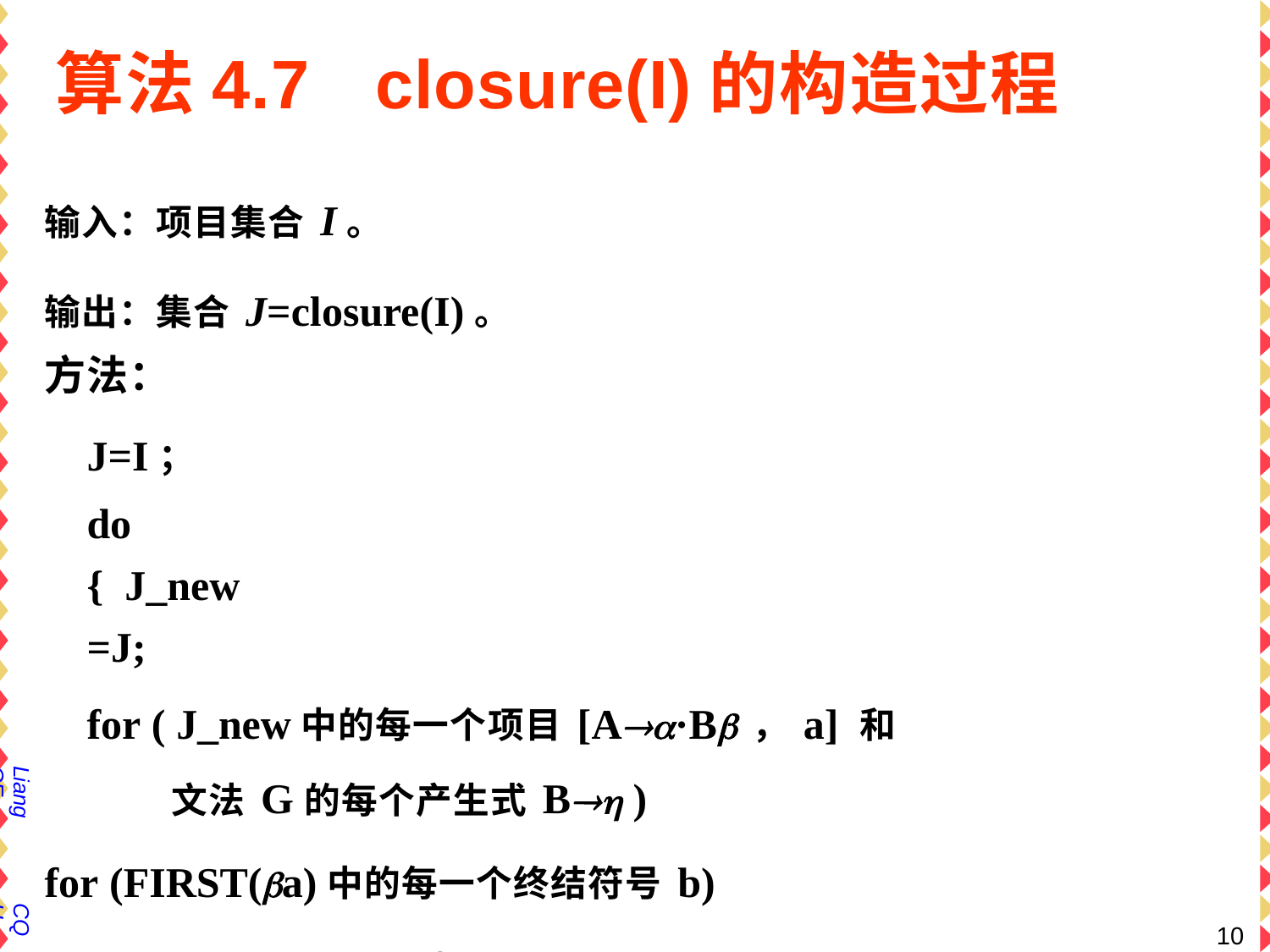

# 算法4.7	closure(I)的构造过程
输入：项目集合I。
输出：集合J=closure(I)。 方法：
J=I；
do {  J_new=J;
for ( J_new中的每一个项目[A→α·Bβ，a] 和 文法G的每个产生式B→η )
for (FIRST(βa)中的每一个终结符号b)
if ([B→·η，b]∉J) 把[B→·η，b]加入J；
} while (J_new!=J)；
Liang GE
CQU
101